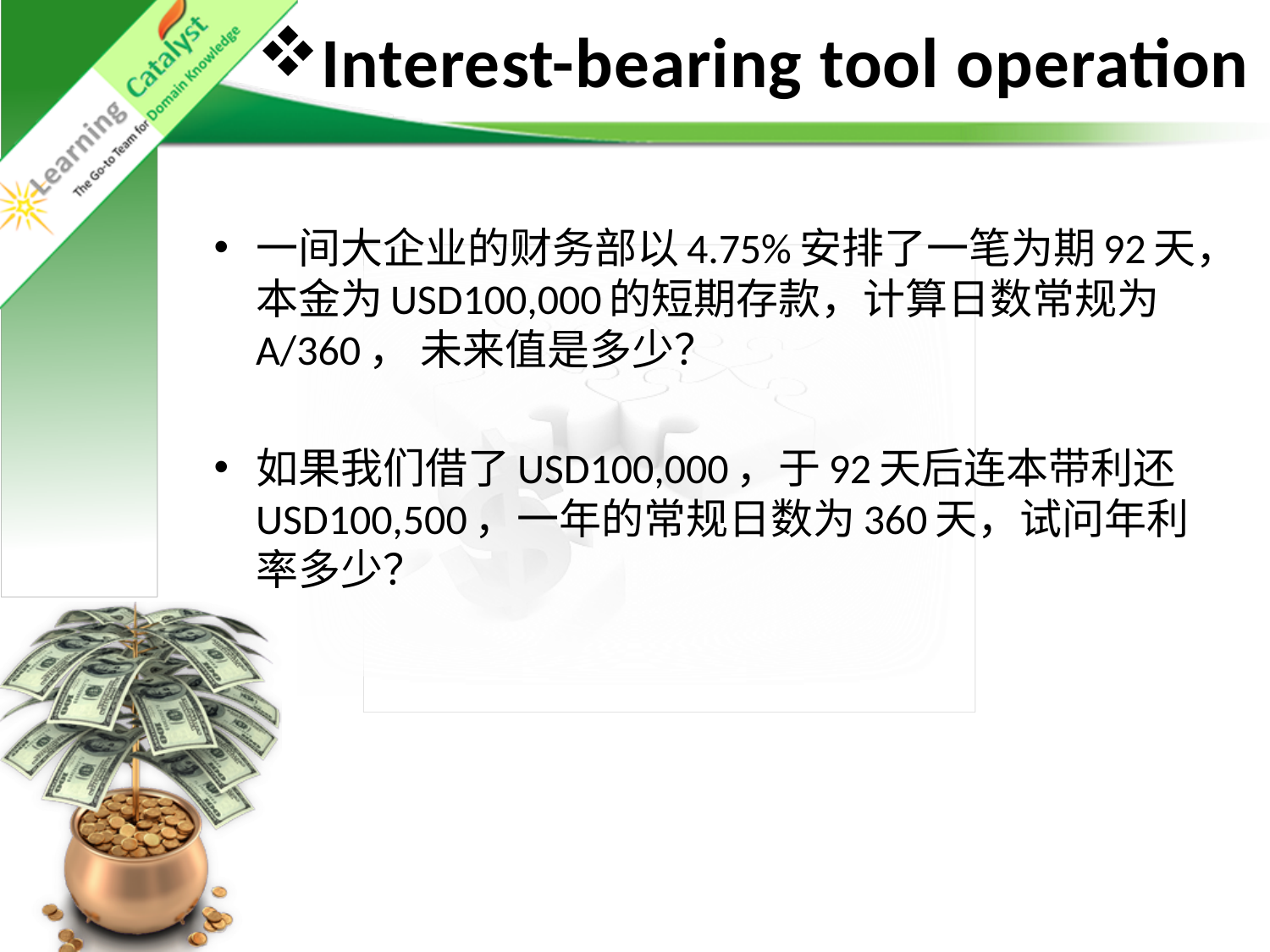

Interest-bearing tool operation
一间大企业的财务部以4.75%安排了一笔为期92天，本金为USD100,000的短期存款，计算日数常规为A/360， 未来值是多少？

如果我们借了USD100,000，于92天后连本带利还USD100,500，一年的常规日数为360天，试问年利率多少？